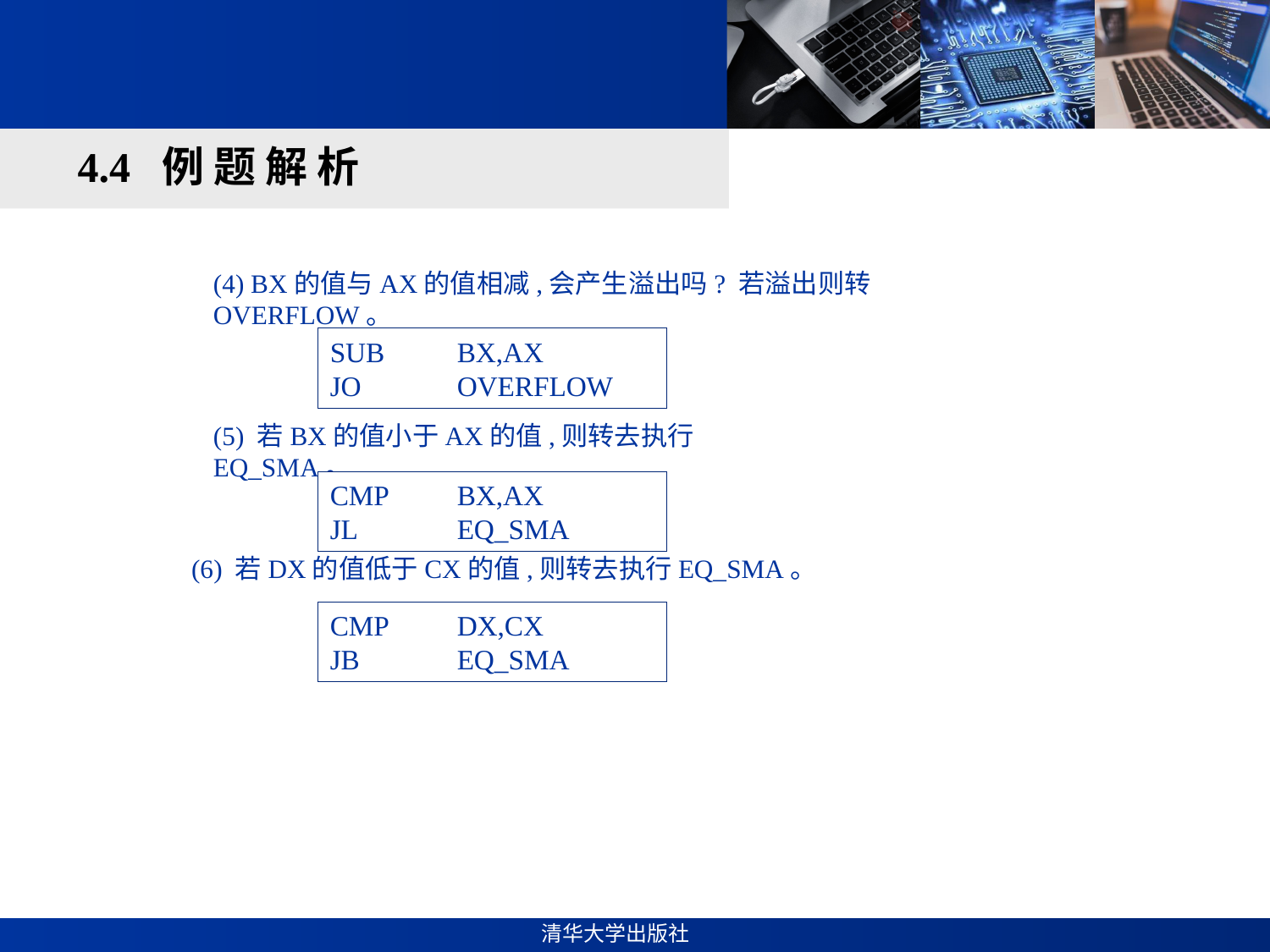

#
4.4  例 题 解 析

(4) BX的值与AX的值相减,会产生溢出吗? 若溢出则转OVERFLOW。
SUB	BX,AX
JO	OVERFLOW
(5) 若BX的值小于AX的值,则转去执行EQ_SMA。
CMP	BX,AX
JL	EQ_SMA
(6) 若DX的值低于CX的值,则转去执行EQ_SMA。
CMP	DX,CX
JB	EQ_SMA